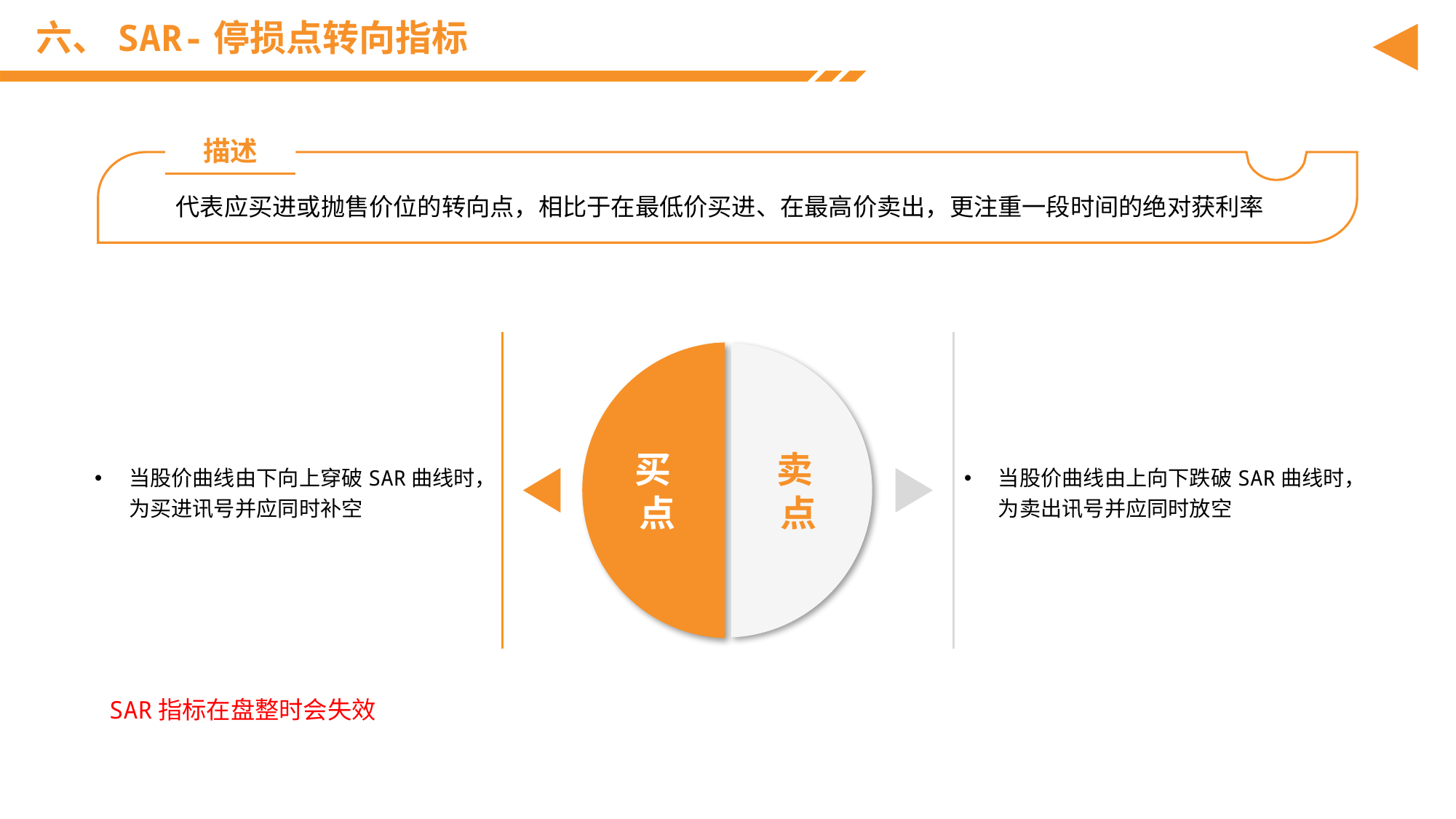

# 六、SAR-停损点转向指标

描述

代表应买进或抛售价位的转向点，相比于在最低价买进、在最高价卖出，更注重一段时间的绝对获利率
当股价曲线由下向上穿破SAR曲线时，为买进讯号并应同时补空
当股价曲线由上向下跌破SAR曲线时，为卖出讯号并应同时放空

买
点
卖
点

SAR指标在盘整时会失效